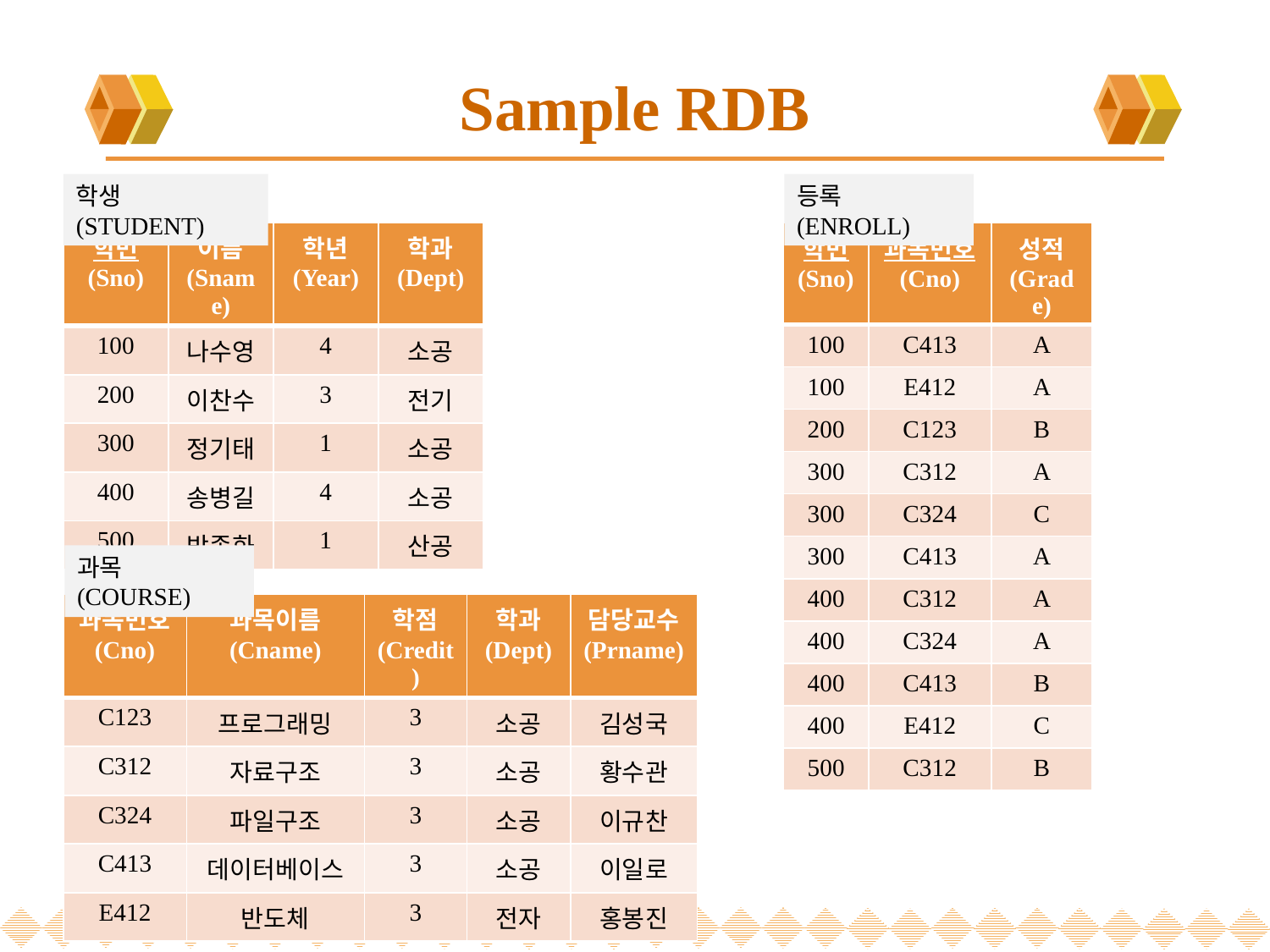

# Sample RDB
학생(STUDENT)
등록(ENROLL)
| 학번 (Sno) | 이름 (Sname) | 학년 (Year) | 학과 (Dept) |
| --- | --- | --- | --- |
| 100 | 나수영 | 4 | 소공 |
| 200 | 이찬수 | 3 | 전기 |
| 300 | 정기태 | 1 | 소공 |
| 400 | 송병길 | 4 | 소공 |
| 500 | 박종화 | 1 | 산공 |
| 학번 (Sno) | 과목번호 (Cno) | 성적 (Grade) |
| --- | --- | --- |
| 100 | C413 | A |
| 100 | E412 | A |
| 200 | C123 | B |
| 300 | C312 | A |
| 300 | C324 | C |
| 300 | C413 | A |
| 400 | C312 | A |
| 400 | C324 | A |
| 400 | C413 | B |
| 400 | E412 | C |
| 500 | C312 | B |
과목(COURSE)
| 과목번호 (Cno) | 과목이름 (Cname) | 학점 (Credit) | 학과 (Dept) | 담당교수 (Prname) |
| --- | --- | --- | --- | --- |
| C123 | 프로그래밍 | 3 | 소공 | 김성국 |
| C312 | 자료구조 | 3 | 소공 | 황수관 |
| C324 | 파일구조 | 3 | 소공 | 이규찬 |
| C413 | 데이터베이스 | 3 | 소공 | 이일로 |
| E412 | 반도체 | 3 | 전자 | 홍봉진 |